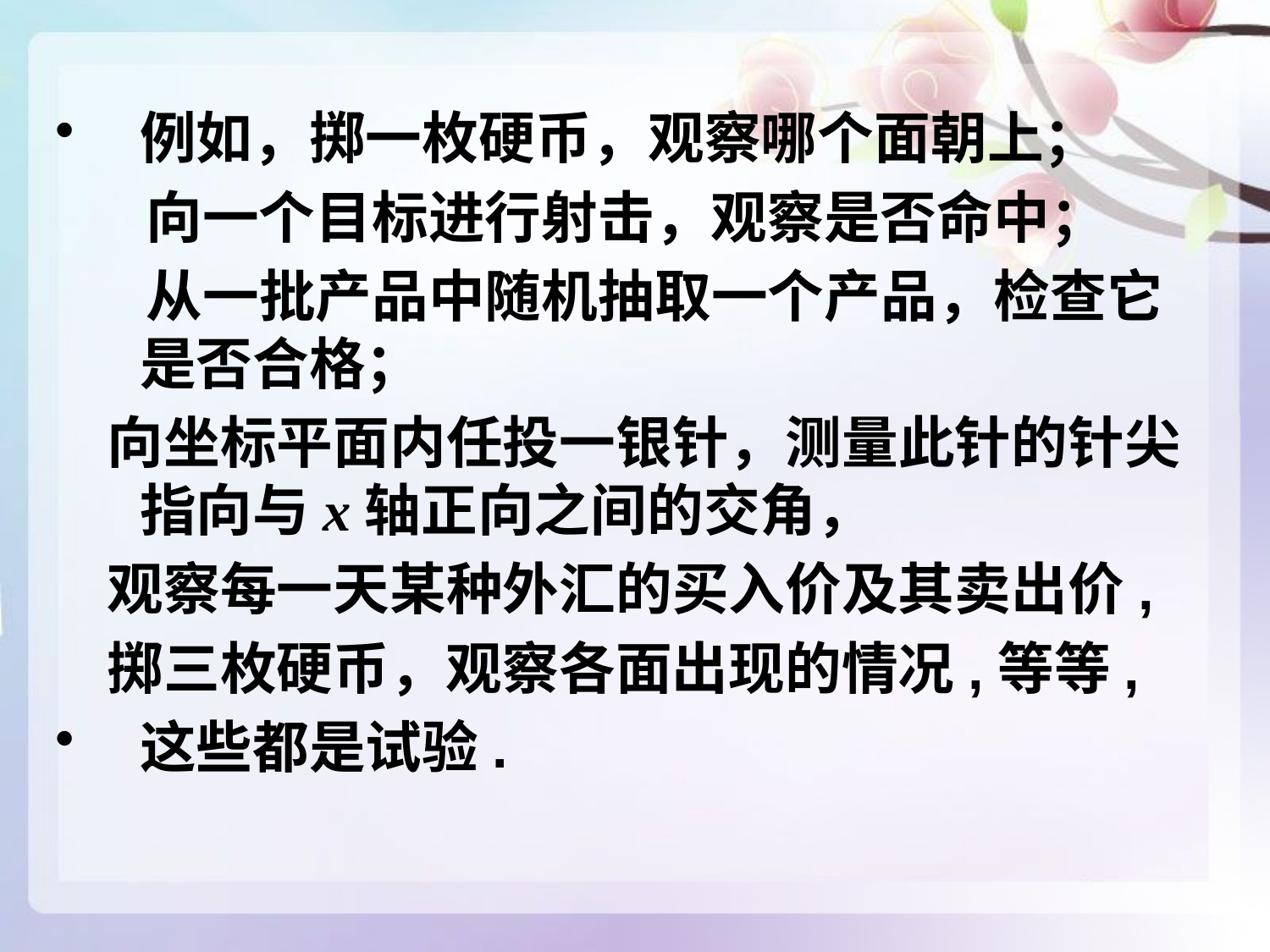

例如，掷一枚硬币，观察哪个面朝上；
      向一个目标进行射击，观察是否命中；
      从一批产品中随机抽取一个产品，检查它是否合格；
   向坐标平面内任投一银针，测量此针的针尖指向与x轴正向之间的交角，
   观察每一天某种外汇的买入价及其卖出价,
   掷三枚硬币，观察各面出现的情况,等等,
这些都是试验.